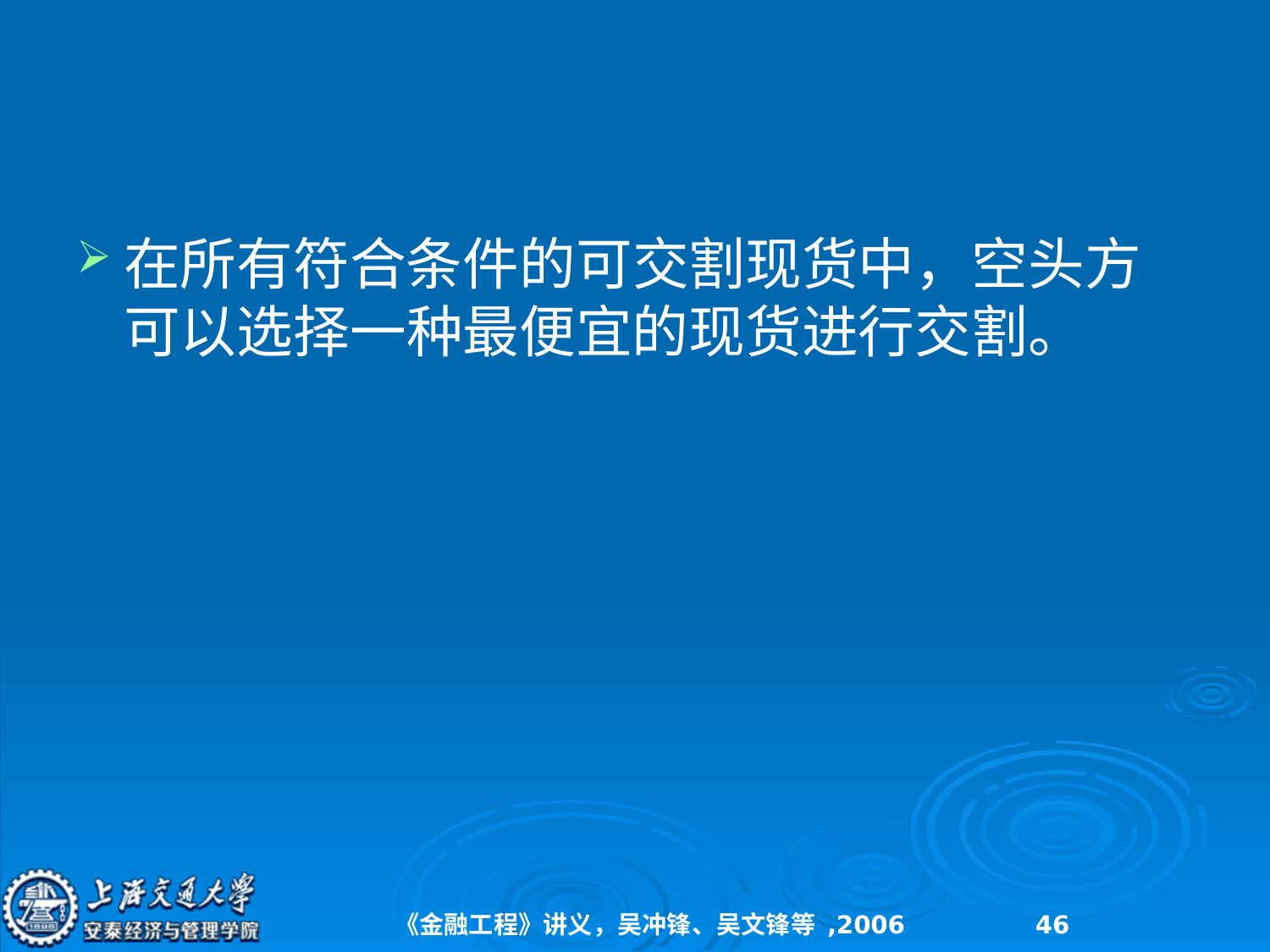

#
在所有符合条件的可交割现货中，空头方可以选择一种最便宜的现货进行交割。